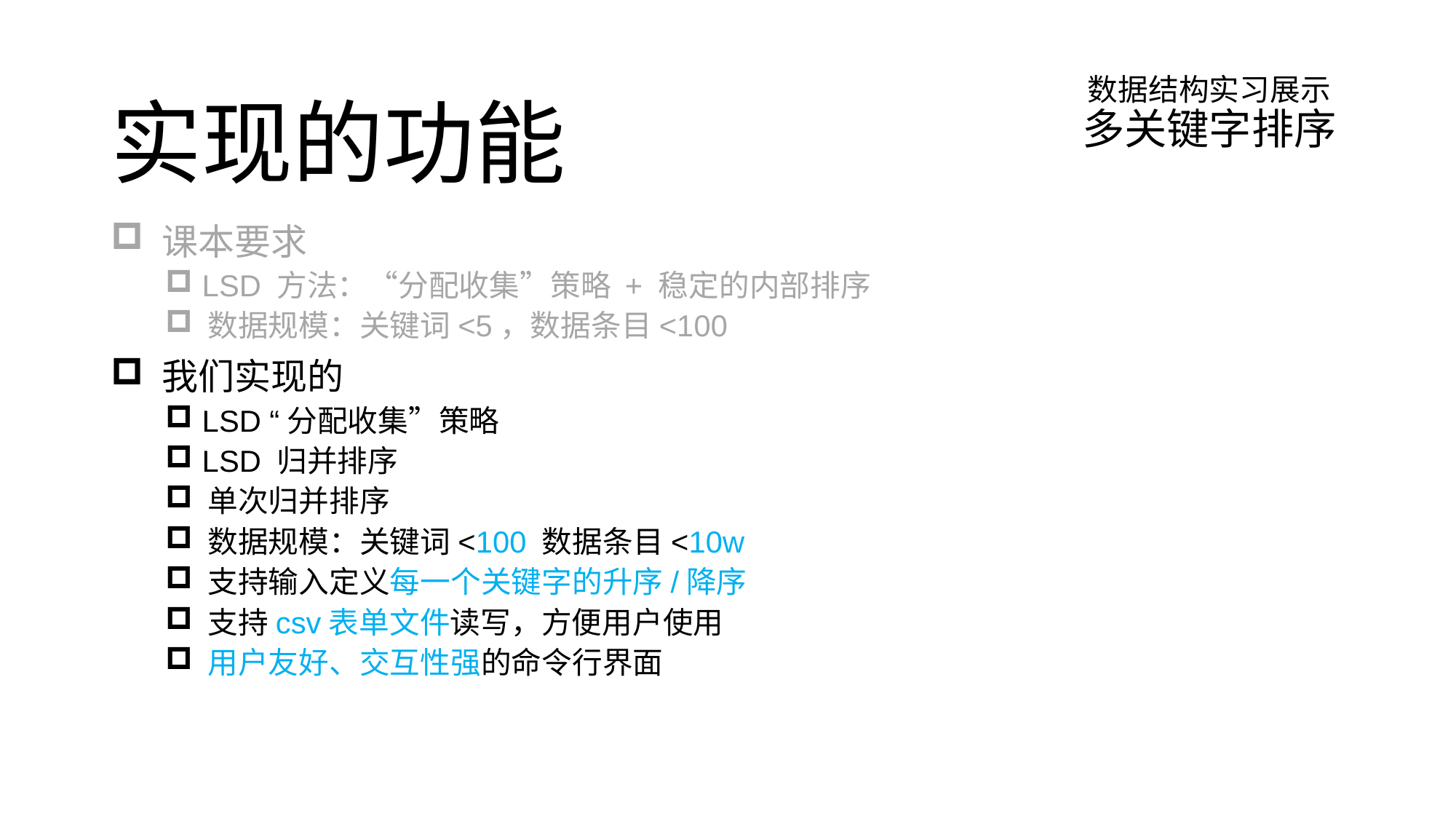

# 数据结构实习展示 多关键字排序
实现的功能
 课本要求
 LSD 方法：“分配收集”策略 + 稳定的内部排序
 数据规模：关键词<5，数据条目<100
 我们实现的
 LSD “分配收集”策略
 LSD 归并排序
 单次归并排序
 数据规模：关键词<100 数据条目<10w
 支持输入定义每一个关键字的升序/降序
 支持csv表单文件读写，方便用户使用
 用户友好、交互性强的命令行界面